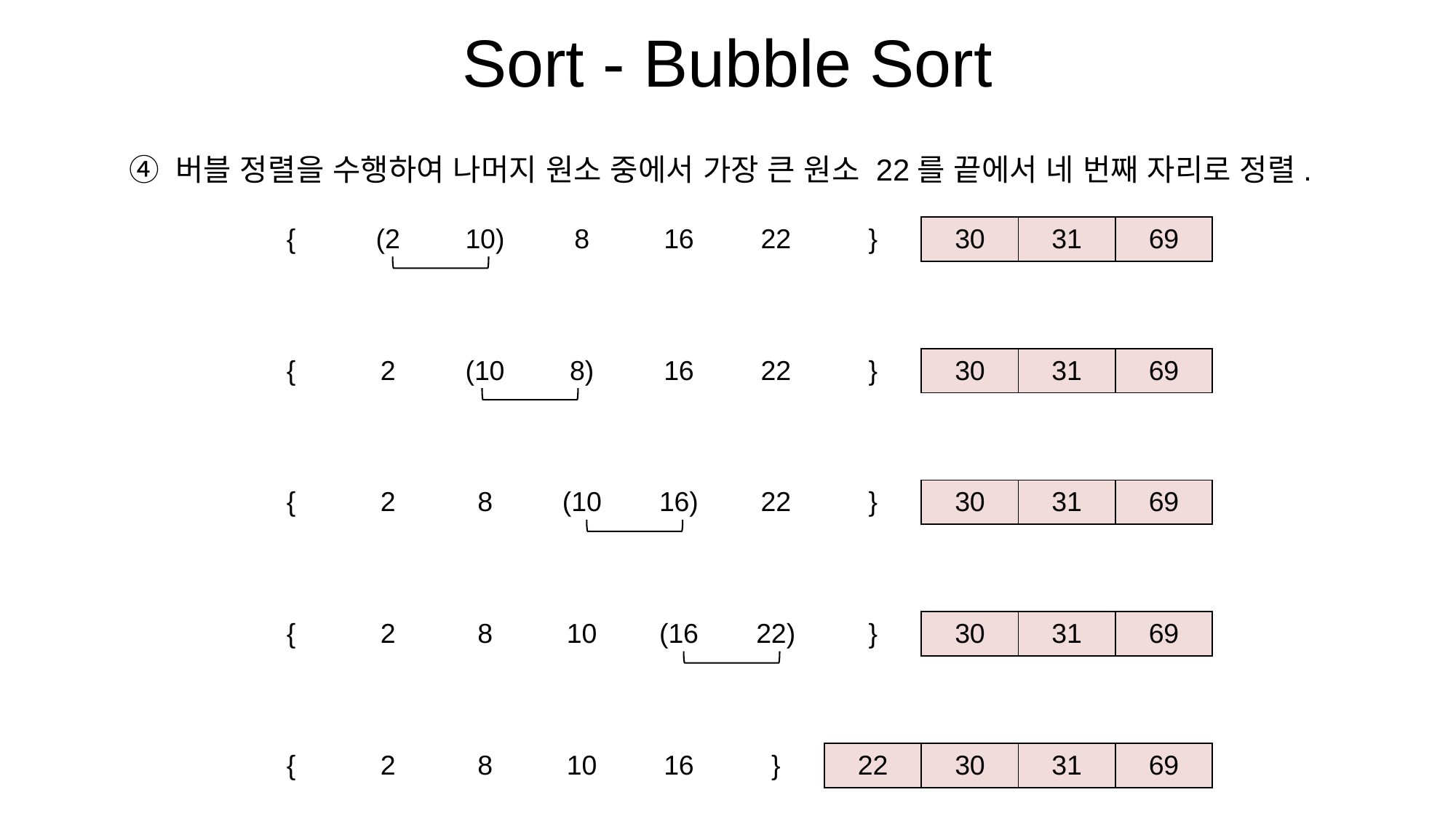

# Sort - Bubble Sort
④ 버블 정렬을 수행하여 나머지 원소 중에서 가장 큰 원소 22를 끝에서 네 번째 자리로 정렬.

| { | (2 | 10) | 8 | 16 | 22 | } | 30 | 31 | 69 |
| --- | --- | --- | --- | --- | --- | --- | --- | --- | --- |

| { | 2 | (10 | 8) | 16 | 22 | } | 30 | 31 | 69 |
| --- | --- | --- | --- | --- | --- | --- | --- | --- | --- |

| { | 2 | 8 | (10 | 16) | 22 | } | 30 | 31 | 69 |
| --- | --- | --- | --- | --- | --- | --- | --- | --- | --- |

| { | 2 | 8 | 10 | (16 | 22) | } | 30 | 31 | 69 |
| --- | --- | --- | --- | --- | --- | --- | --- | --- | --- |
| { | 2 | 8 | 10 | 16 | } | 22 | 30 | 31 | 69 |
| --- | --- | --- | --- | --- | --- | --- | --- | --- | --- |